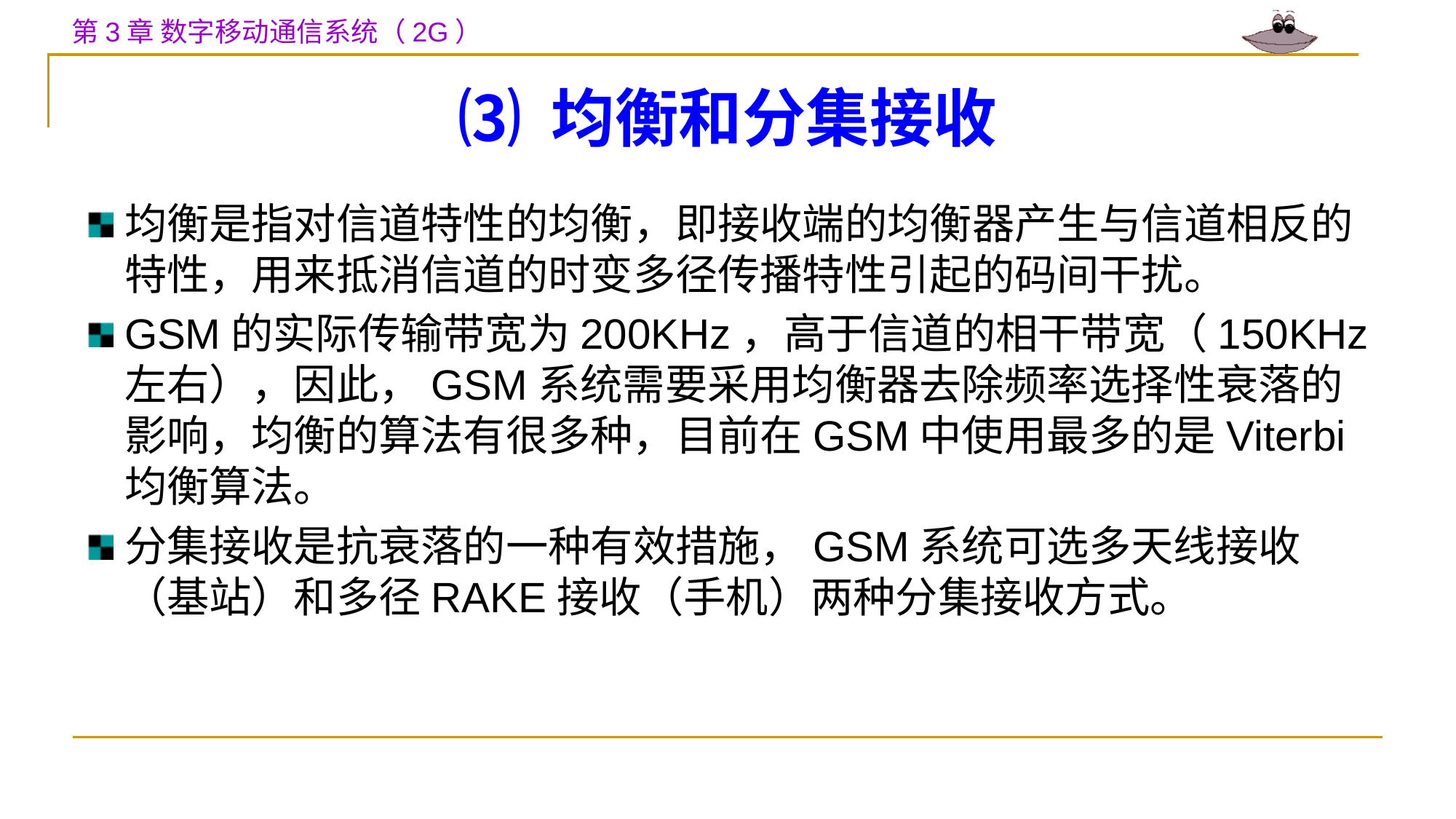

# ⑶ 均衡和分集接收
均衡是指对信道特性的均衡，即接收端的均衡器产生与信道相反的特性，用来抵消信道的时变多径传播特性引起的码间干扰。
GSM的实际传输带宽为200KHz，高于信道的相干带宽（150KHz左右），因此，GSM系统需要采用均衡器去除频率选择性衰落的影响，均衡的算法有很多种，目前在GSM中使用最多的是Viterbi均衡算法。
分集接收是抗衰落的一种有效措施，GSM系统可选多天线接收（基站）和多径RAKE接收（手机）两种分集接收方式。